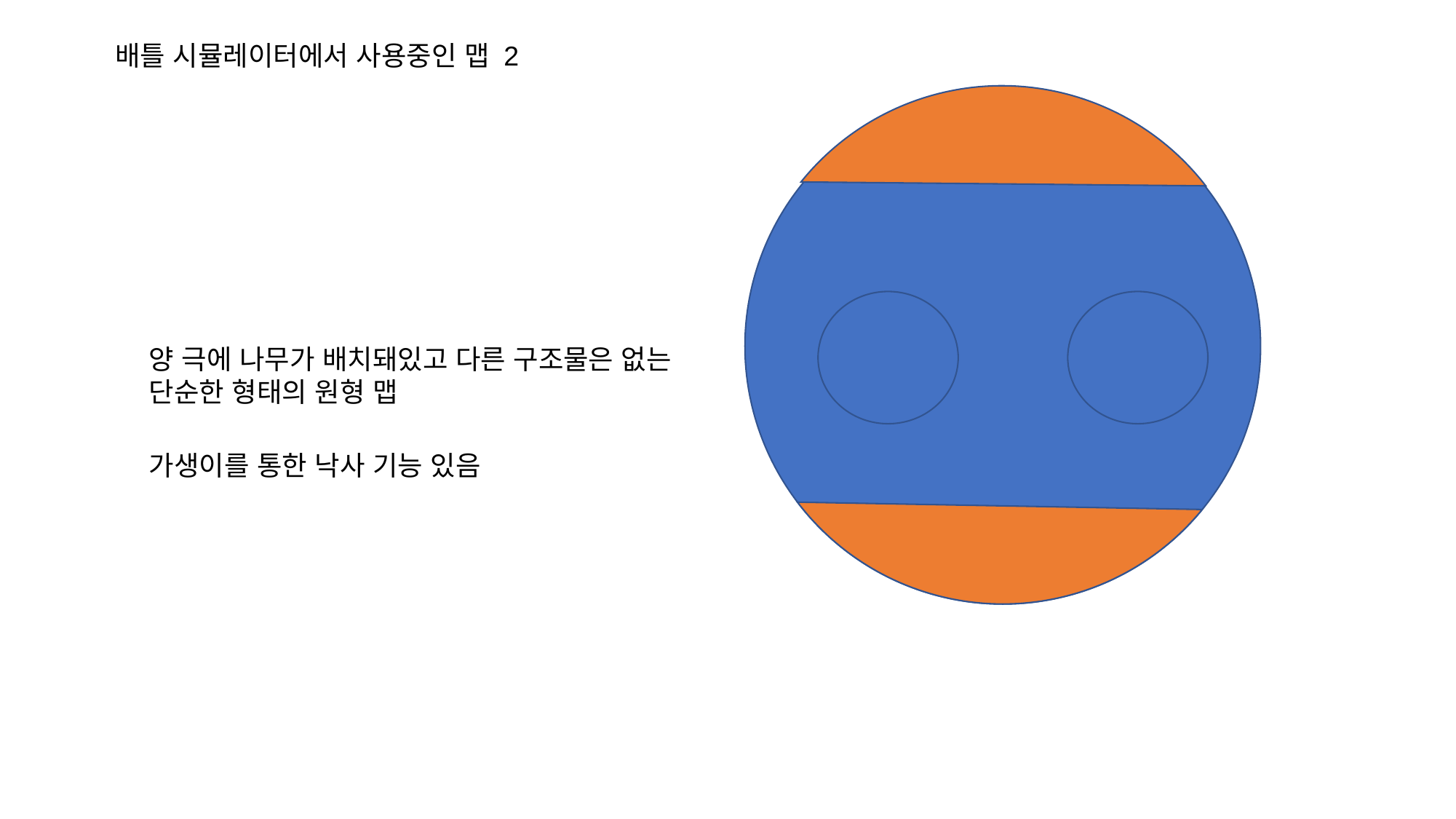

배틀 시뮬레이터에서 사용중인 맵 2

양 극에 나무가 배치돼있고 다른 구조물은 없는
단순한 형태의 원형 맵
가생이를 통한 낙사 기능 있음